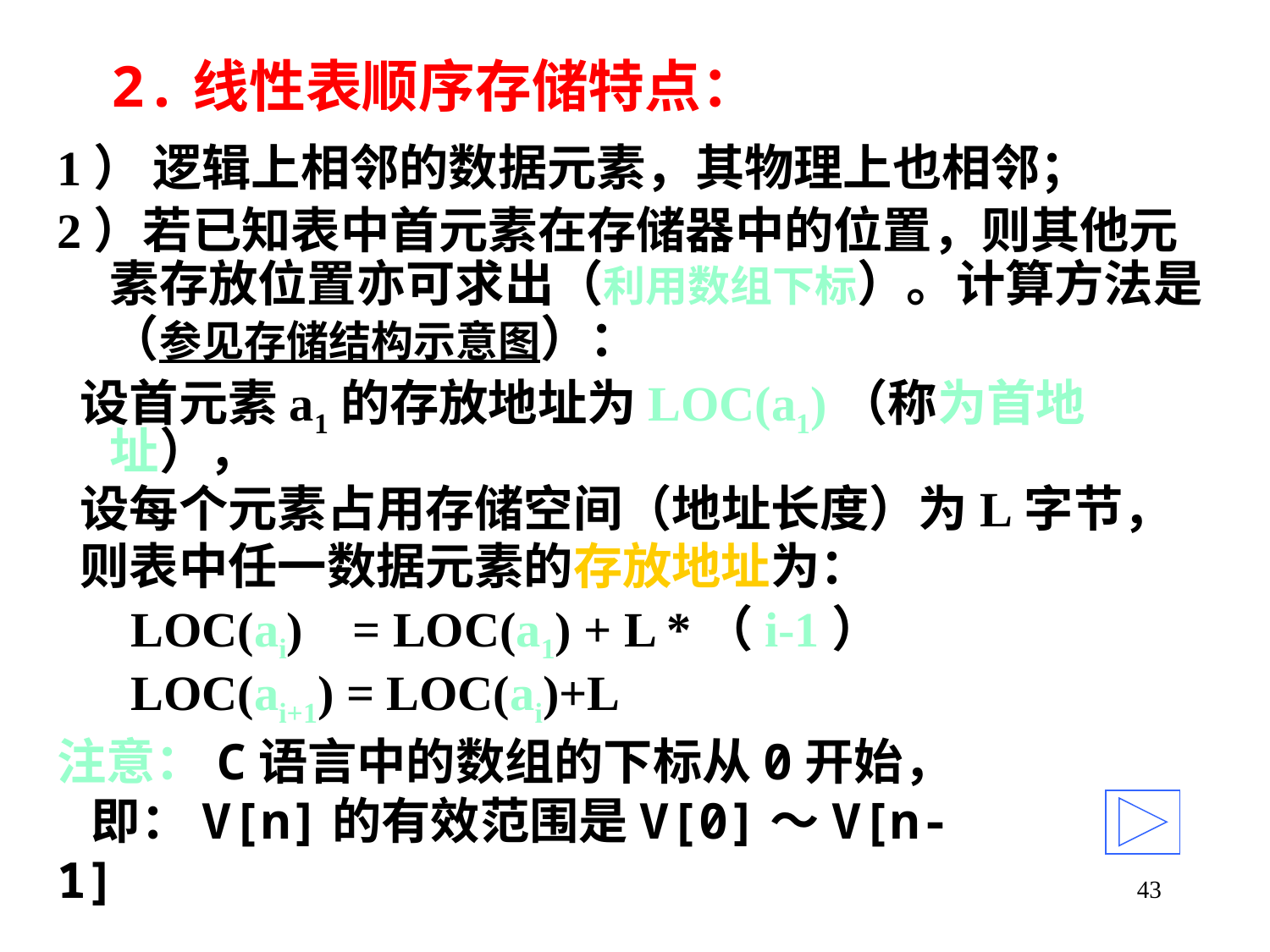

# 2.线性表顺序存储特点：
1） 逻辑上相邻的数据元素，其物理上也相邻；
2）若已知表中首元素在存储器中的位置，则其他元素存放位置亦可求出（利用数组下标）。计算方法是（参见存储结构示意图）：
 设首元素a1的存放地址为LOC(a1)（称为首地址），
 设每个元素占用存储空间（地址长度）为L字节，
 则表中任一数据元素的存放地址为：
      LOC(ai)    = LOC(a1) + L *（i-1）
      LOC(ai+1) = LOC(ai)+L
注意：C语言中的数组的下标从0开始，
  即：V[n]的有效范围是V[0]～V[n-1]

43